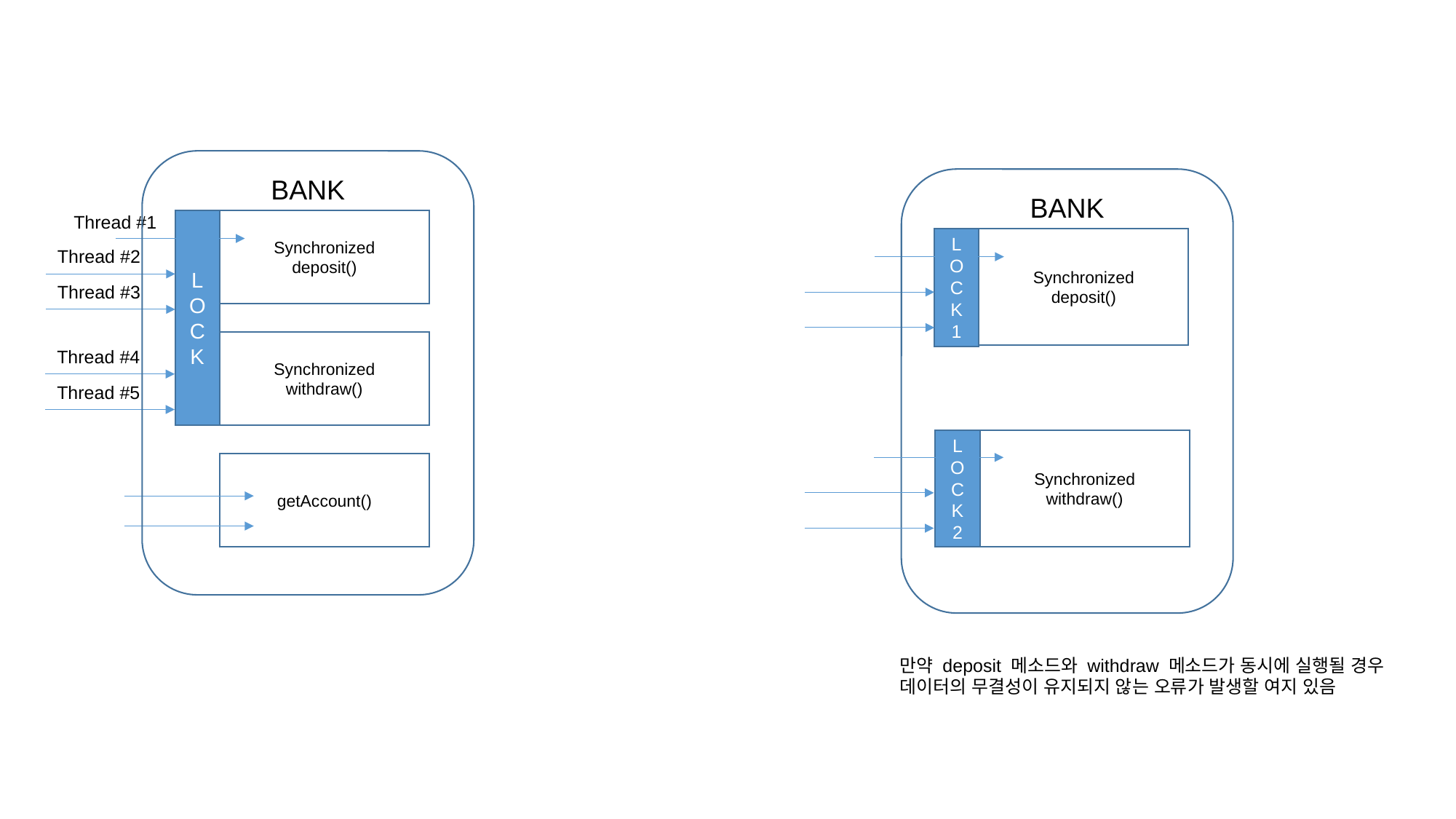

BANK
BANK
Thread #1
L
O
C
K
Synchronized
deposit()
L
O
C
K 1
Synchronized
deposit()
Thread #2
Thread #3
Synchronized
withdraw()
Thread #4
Thread #5
L
O
C
K
2
Synchronized
withdraw()
getAccount()
만약 deposit 메소드와 withdraw 메소드가 동시에 실행될 경우
데이터의 무결성이 유지되지 않는 오류가 발생할 여지 있음